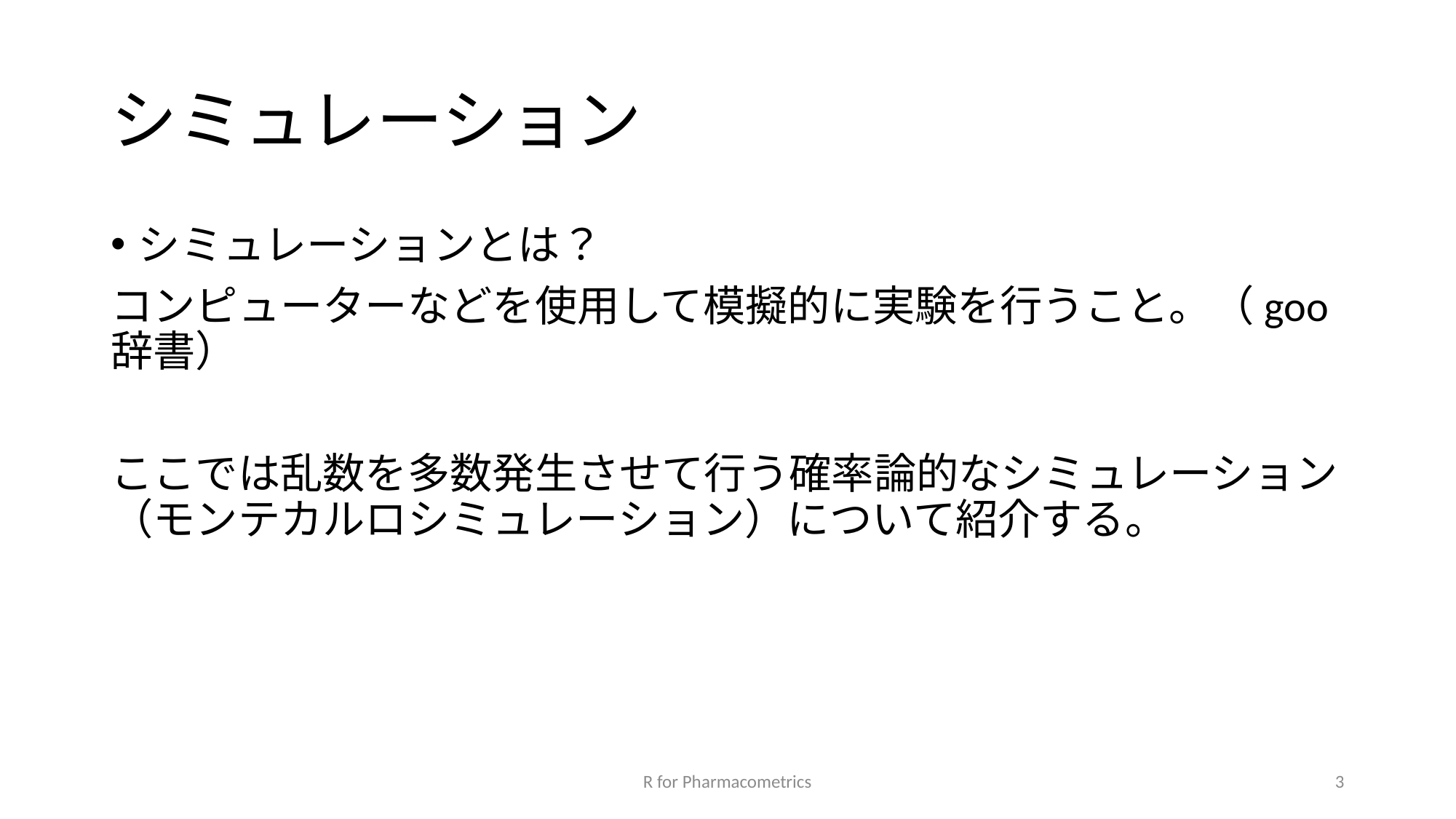

# シミュレーション
シミュレーションとは？
コンピューターなどを使用して模擬的に実験を行うこと。（goo辞書）

ここでは乱数を多数発生させて行う確率論的なシミュレーション（モンテカルロシミュレーション）について紹介する。

R for Pharmacometrics
3